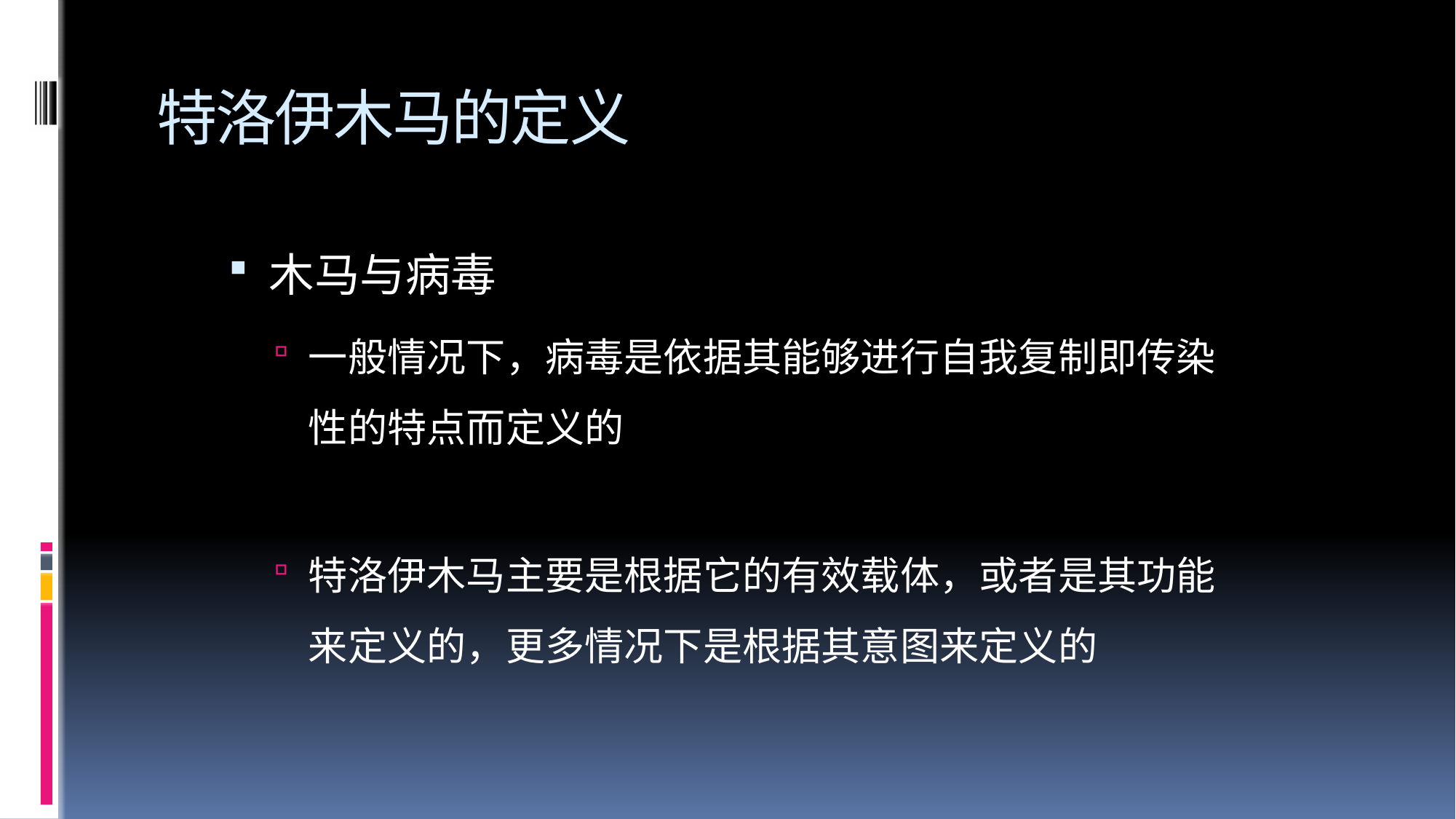

# 特洛伊木马的定义
木马与病毒
一般情况下，病毒是依据其能够进行自我复制即传染性的特点而定义的

特洛伊木马主要是根据它的有效载体，或者是其功能来定义的，更多情况下是根据其意图来定义的